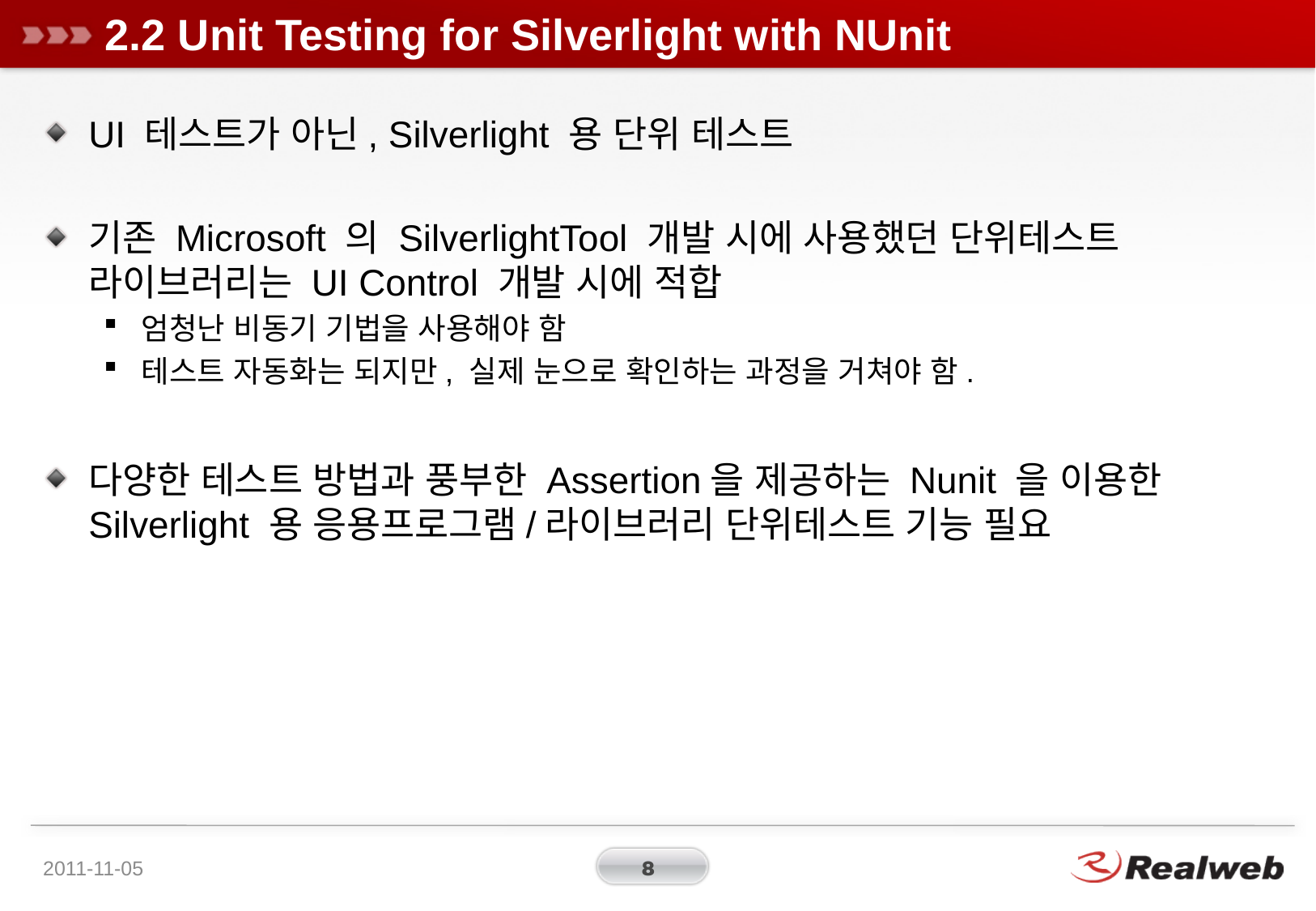

# 2.2 Unit Testing for Silverlight with NUnit
UI 테스트가 아닌, Silverlight 용 단위 테스트

기존 Microsoft 의 SilverlightTool 개발 시에 사용했던 단위테스트 라이브러리는 UI Control 개발 시에 적합
엄청난 비동기 기법을 사용해야 함
테스트 자동화는 되지만, 실제 눈으로 확인하는 과정을 거쳐야 함.

다양한 테스트 방법과 풍부한 Assertion을 제공하는 Nunit 을 이용한 Silverlight 용 응용프로그램/라이브러리 단위테스트 기능 필요

2011-11-05
8